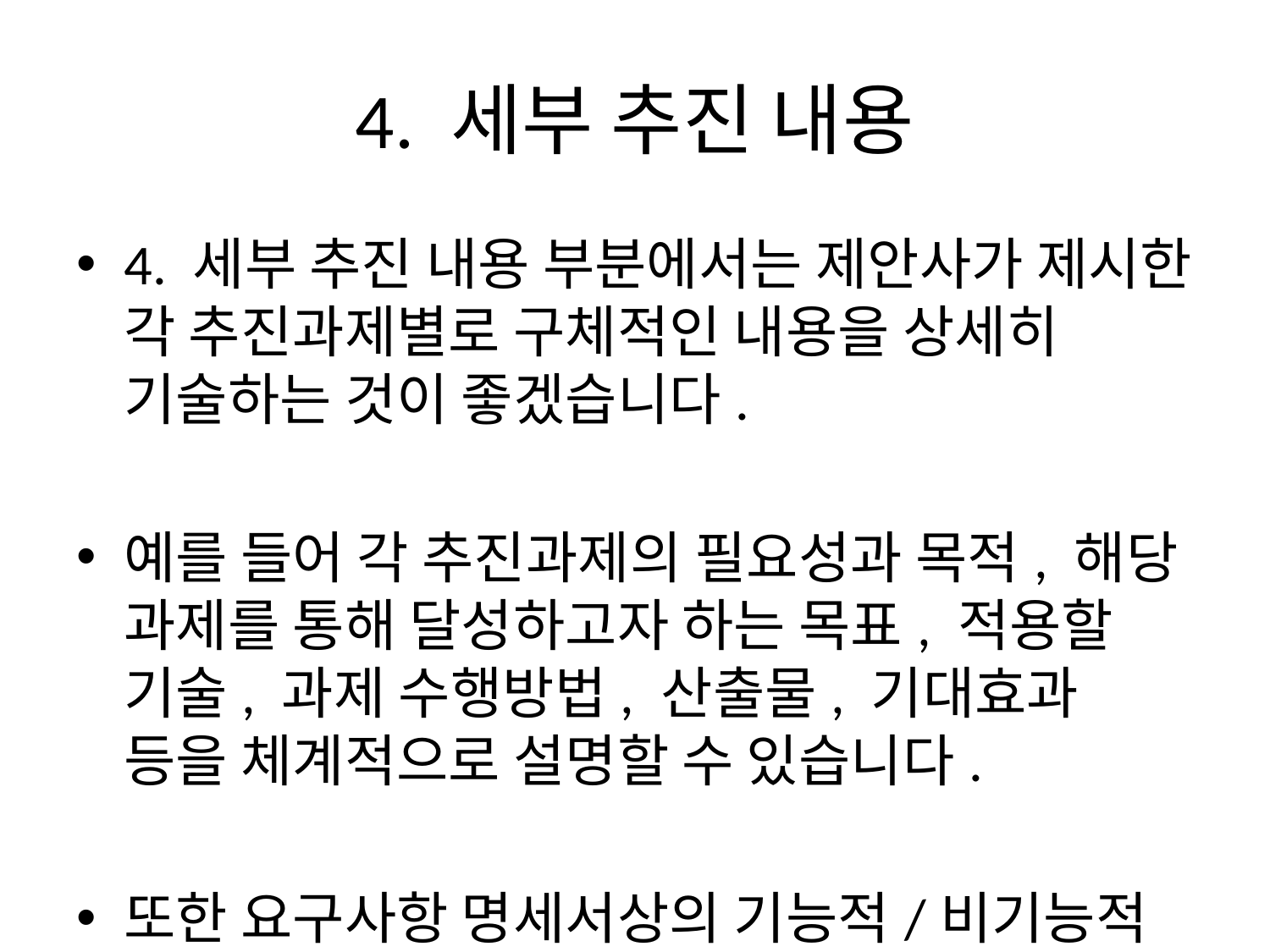

# 4. 세부 추진 내용
4. 세부 추진 내용 부분에서는 제안사가 제시한 각 추진과제별로 구체적인 내용을 상세히 기술하는 것이 좋겠습니다.

예를 들어 각 추진과제의 필요성과 목적, 해당 과제를 통해 달성하고자 하는 목표, 적용할 기술, 과제 수행방법, 산출물, 기대효과 등을 체계적으로 설명할 수 있습니다.

또한 요구사항 명세서상의 기능적/비기능적 요구사항들을 어떻게 충족시킬 것인지에 대한 구체적인 방안도 제시하는 것이 바람직합니다.

아울러 과제 수행 시 예상되는 위험요인과 극복방안, 일정계획, 투입인력 및 역할 등 실제 사업 수행에 필요한 내용들도 빠짐없이 포함시켜 실현가능한 제안임을 보여주는 것이 중요합니다.

이처럼 제안요청서에서 요구하는 내용은 물론, 제안사만의 차별화된 솔루션과 전문성을 4번 항목에서 집중적으로 어필할 수 있도록 내용을 구성하고 작성하시기를 제안 드립니다.